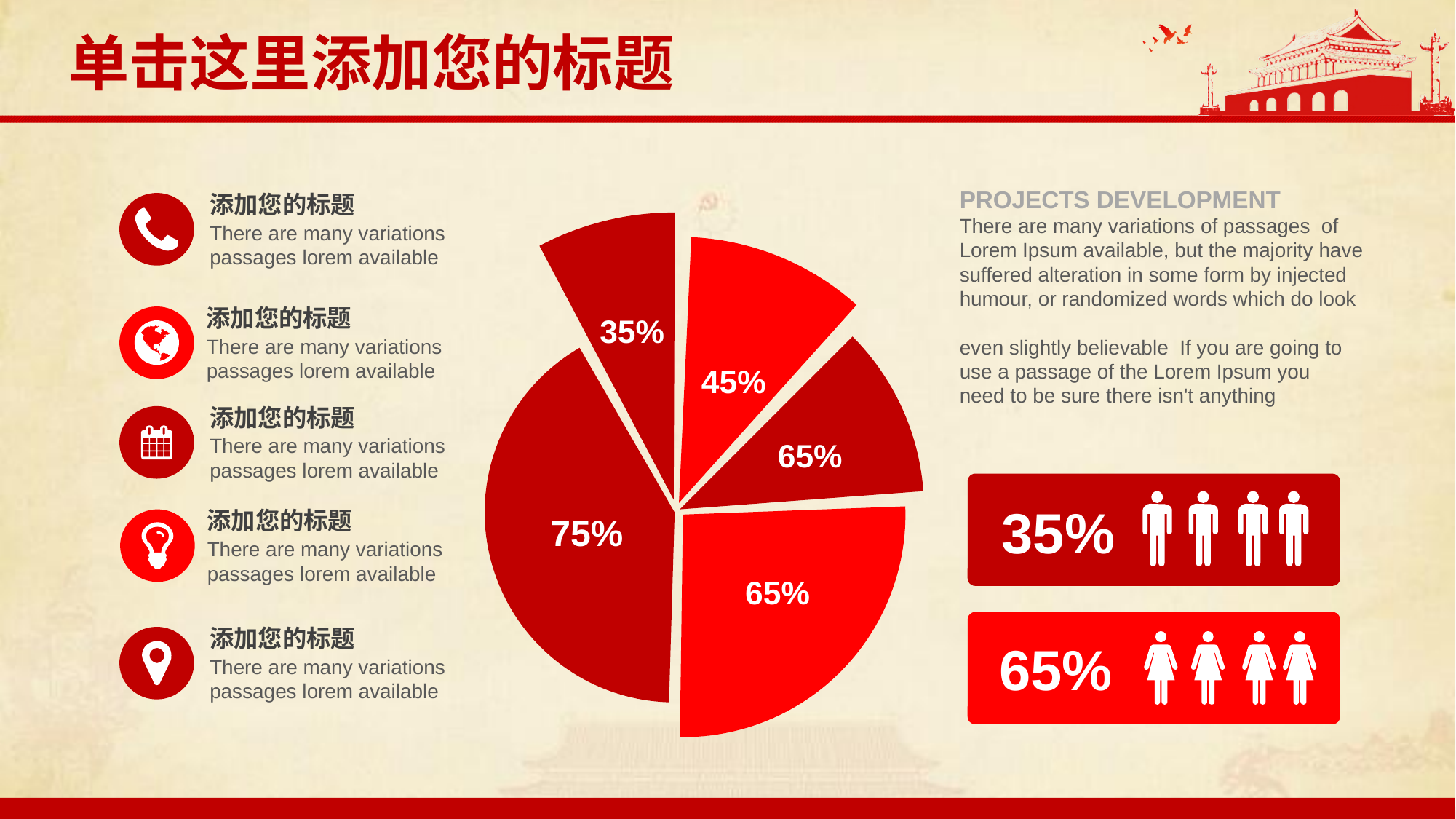

单击这里添加您的标题
PROJECTS DEVELOPMENT
There are many variations of passages  of Lorem Ipsum available, but the majority have suffered alteration in some form by injected humour, or randomized words which do look
even slightly believable  If you are going to use a passage of the Lorem Ipsum you
need to be sure there isn't anything
添加您的标题
There are many variations  passages lorem available

添加您的标题
There are many variations  passages lorem available

35%

45%
添加您的标题
There are many variations  passages lorem available

65%

35%
添加您的标题
There are many variations passages lorem available

75%
65%

添加您的标题
There are many variations  passages lorem available

65%